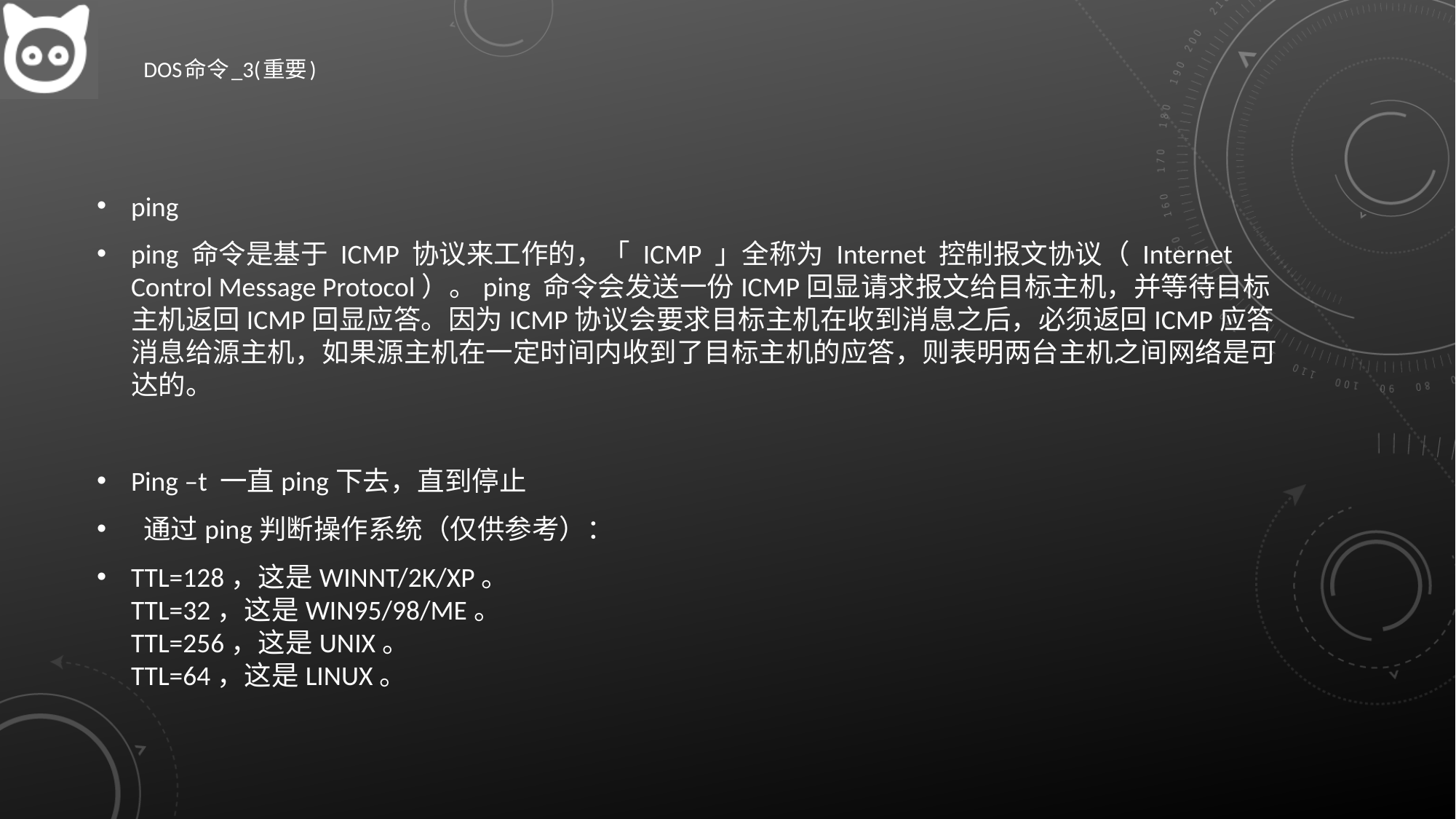

# dos命令_3(重要)
ping
ping 命令是基于 ICMP 协议来工作的，「 ICMP 」全称为 Internet 控制报文协议（ Internet Control Message Protocol）。ping 命令会发送一份ICMP回显请求报文给目标主机，并等待目标主机返回ICMP回显应答。因为ICMP协议会要求目标主机在收到消息之后，必须返回ICMP应答消息给源主机，如果源主机在一定时间内收到了目标主机的应答，则表明两台主机之间网络是可达的。

Ping –t 一直ping下去，直到停止
 通过ping判断操作系统（仅供参考）：
TTL=128，这是WINNT/2K/XP。 
TTL=32，这是WIN95/98/ME。 
TTL=256，这是UNIX。 
TTL=64，这是LINUX。